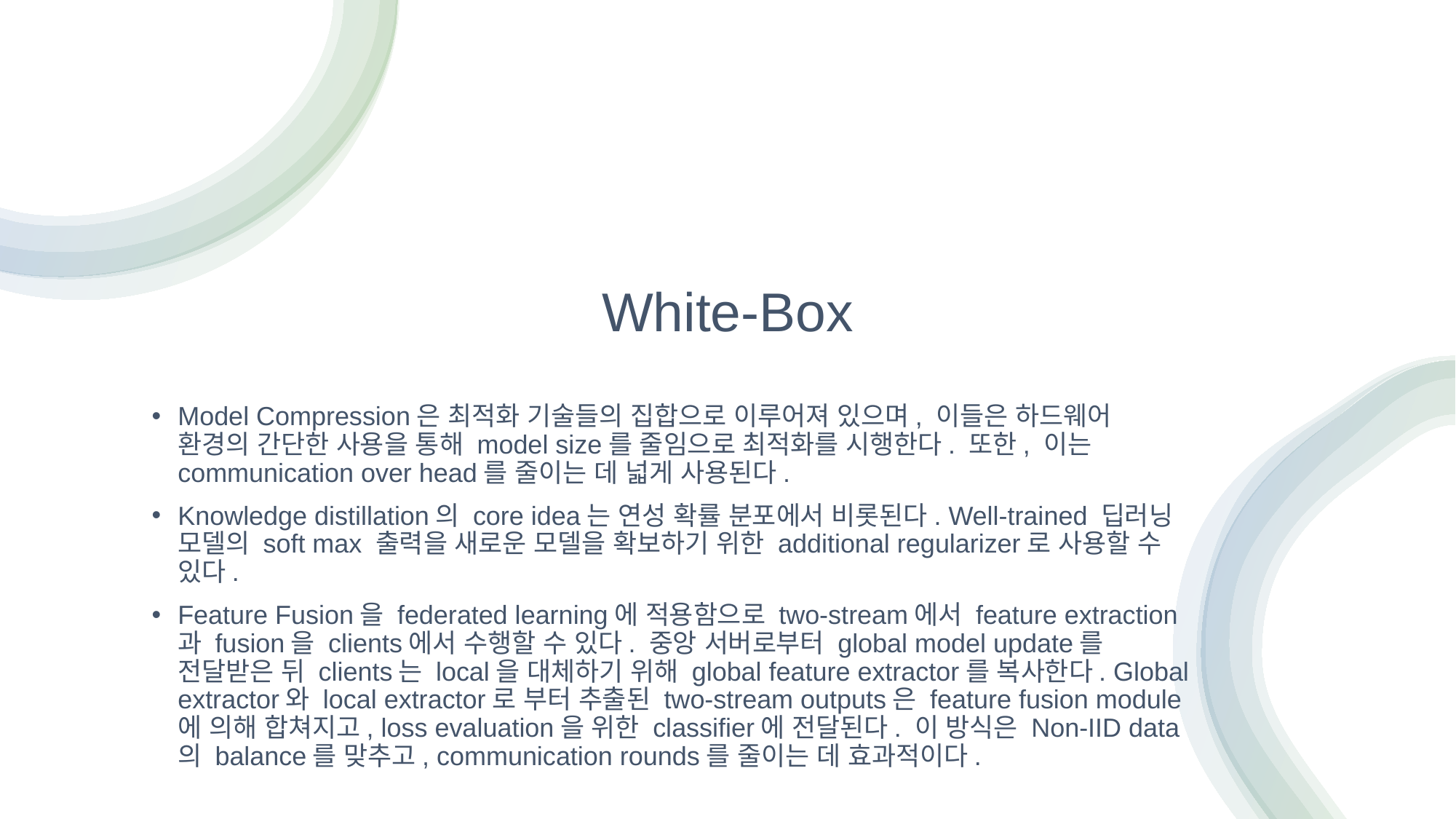

# White-Box
Model Compression은 최적화 기술들의 집합으로 이루어져 있으며, 이들은 하드웨어 환경의 간단한 사용을 통해 model size를 줄임으로 최적화를 시행한다. 또한, 이는 communication over head를 줄이는 데 넓게 사용된다.
Knowledge distillation의 core idea는 연성 확률 분포에서 비롯된다. Well-trained 딥러닝 모델의 soft max 출력을 새로운 모델을 확보하기 위한 additional regularizer로 사용할 수 있다.
Feature Fusion을 federated learning에 적용함으로 two-stream에서 feature extraction과 fusion을 clients에서 수행할 수 있다. 중앙 서버로부터 global model update를 전달받은 뒤 clients는 local을 대체하기 위해 global feature extractor를 복사한다. Global extractor와 local extractor로 부터 추출된 two-stream outputs은 feature fusion module에 의해 합쳐지고, loss evaluation을 위한 classifier에 전달된다. 이 방식은 Non-IID data의 balance를 맞추고, communication rounds를 줄이는 데 효과적이다.